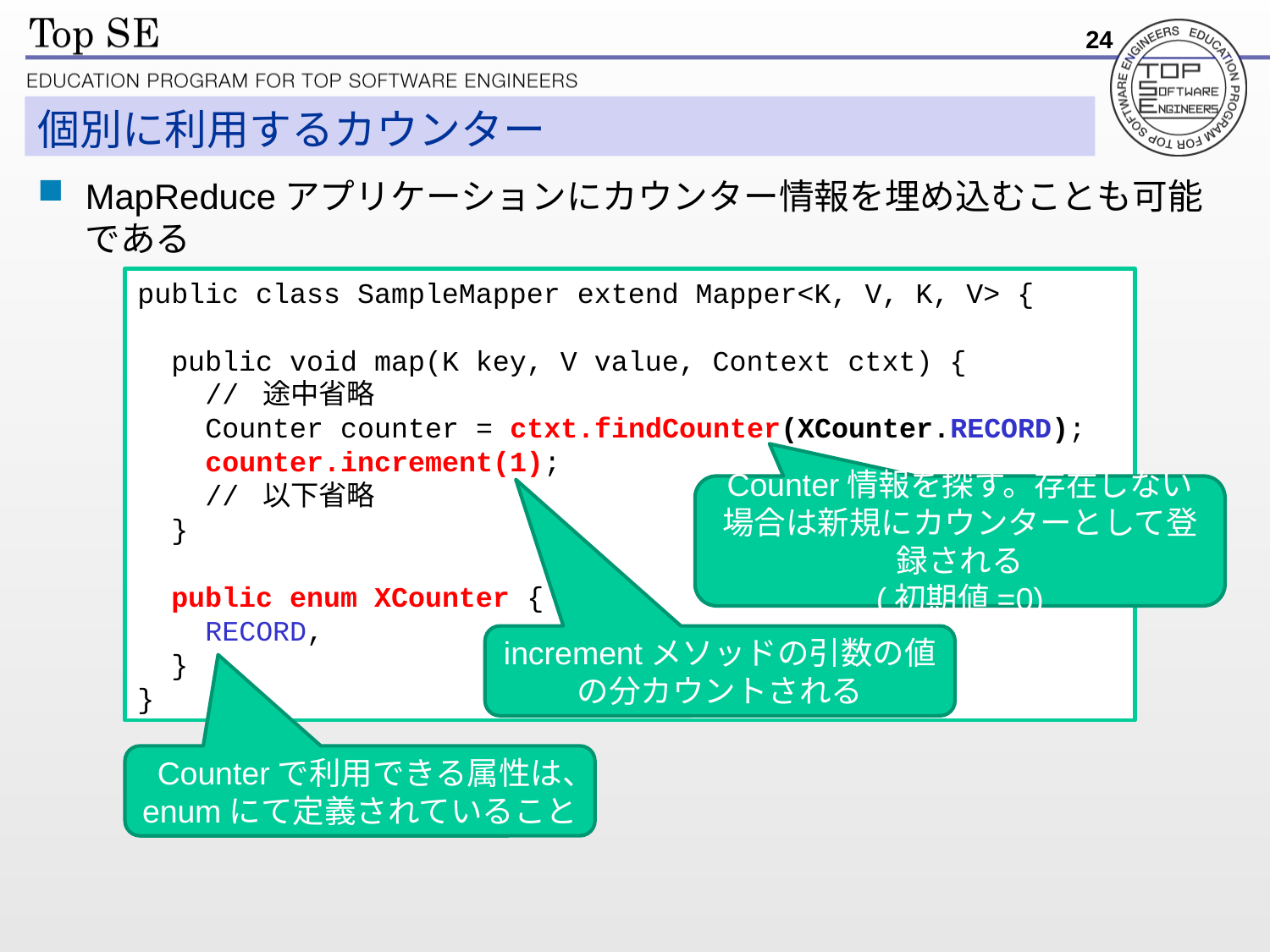

24
# 個別に利用するカウンター
MapReduceアプリケーションにカウンター情報を埋め込むことも可能である
public class SampleMapper extend Mapper<K, V, K, V> {

  public void map(K key, V value, Context ctxt) {
    // 途中省略
    Counter counter = ctxt.findCounter(XCounter.RECORD);
    counter.increment(1);
    // 以下省略
  }

  public enum XCounter {
    RECORD,
  }
}
Counter情報を探す。存在しない場合は新規にカウンターとして登録される
(初期値=0)
incrementメソッドの引数の値の分カウントされる
Counterで利用できる属性は、
enumにて定義されていること